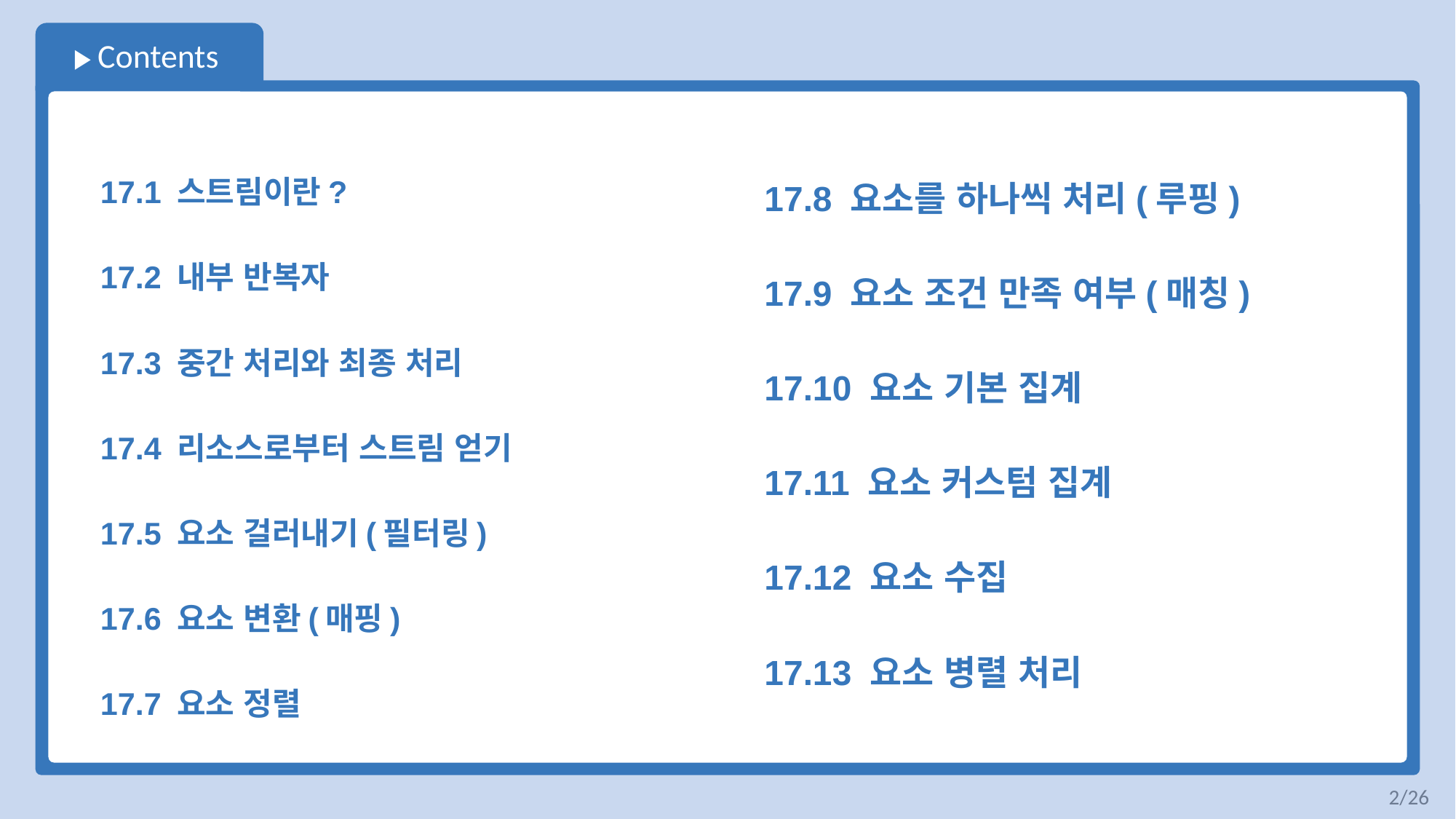

17.1 스트림이란?
17.2 내부 반복자
17.3 중간 처리와 최종 처리
17.4 리소스로부터 스트림 얻기
17.5 요소 걸러내기(필터링)
17.6 요소 변환(매핑)
17.7 요소 정렬
17.8 요소를 하나씩 처리(루핑)
17.9 요소 조건 만족 여부(매칭)
17.10 요소 기본 집계
17.11 요소 커스텀 집계
17.12 요소 수집
17.13 요소 병렬 처리